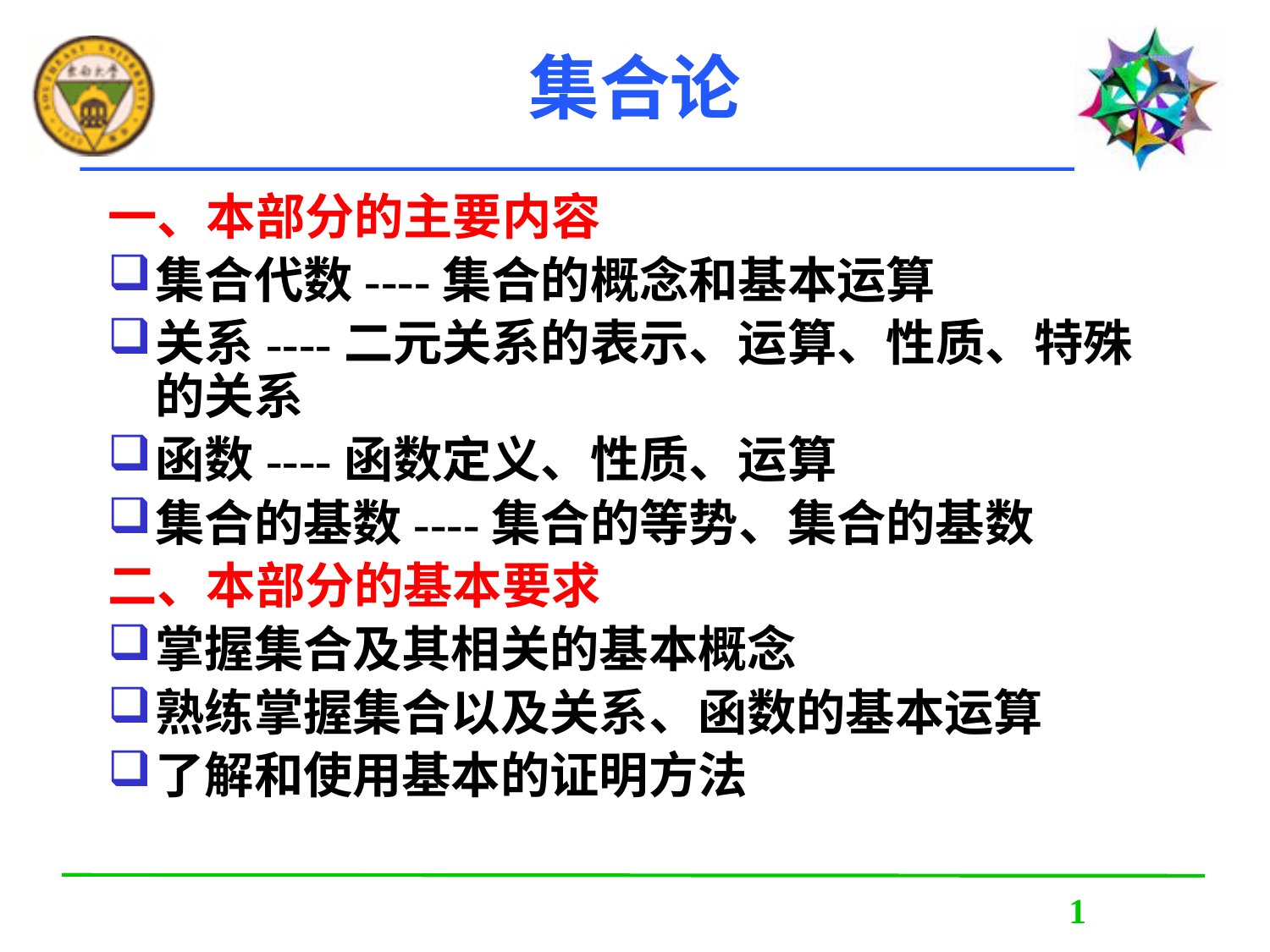

# 集合论
一、本部分的主要内容
集合代数----集合的概念和基本运算
关系----二元关系的表示、运算、性质、特殊的关系
函数----函数定义、性质、运算
集合的基数----集合的等势、集合的基数
二、本部分的基本要求
掌握集合及其相关的基本概念
熟练掌握集合以及关系、函数的基本运算
了解和使用基本的证明方法